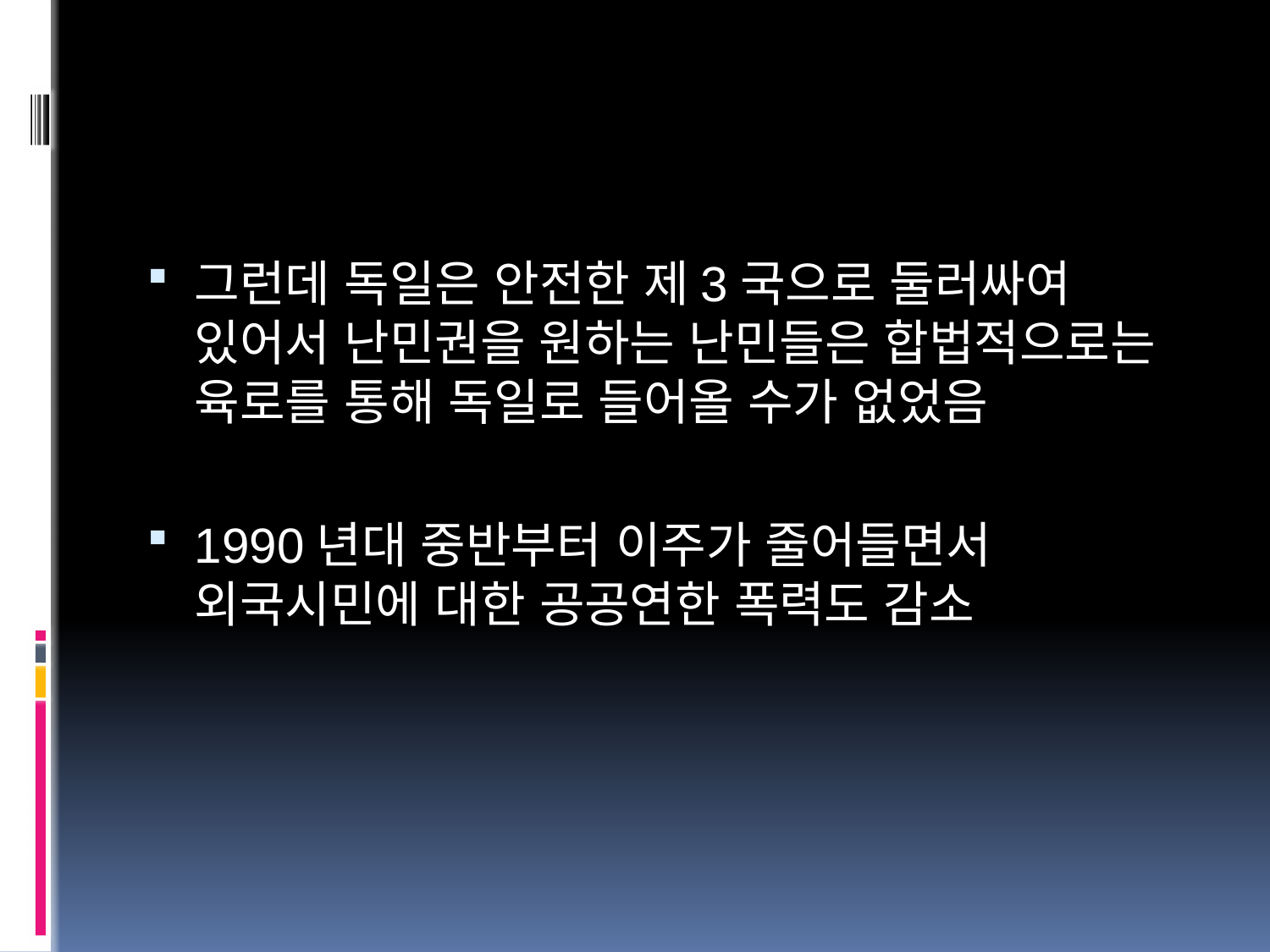

#
그런데 독일은 안전한 제3국으로 둘러싸여 있어서 난민권을 원하는 난민들은 합법적으로는 육로를 통해 독일로 들어올 수가 없었음

1990년대 중반부터 이주가 줄어들면서 외국시민에 대한 공공연한 폭력도 감소